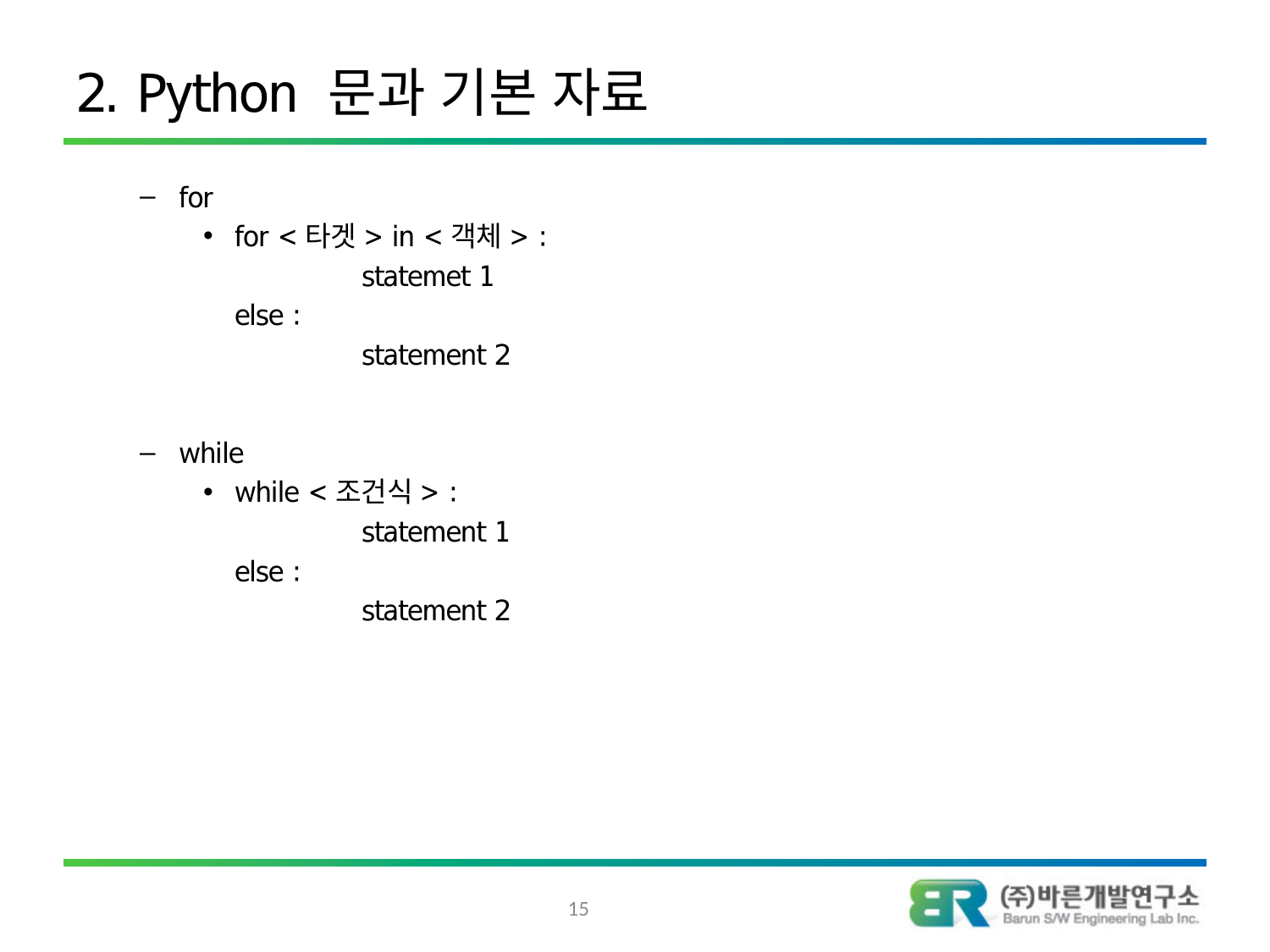

# 2. Python 문과 기본 자료
for
for <타겟> in <객체> :
		statemet 1
	else :
		statement 2

while
while <조건식> :
		statement 1
	else :
		statement 2
15